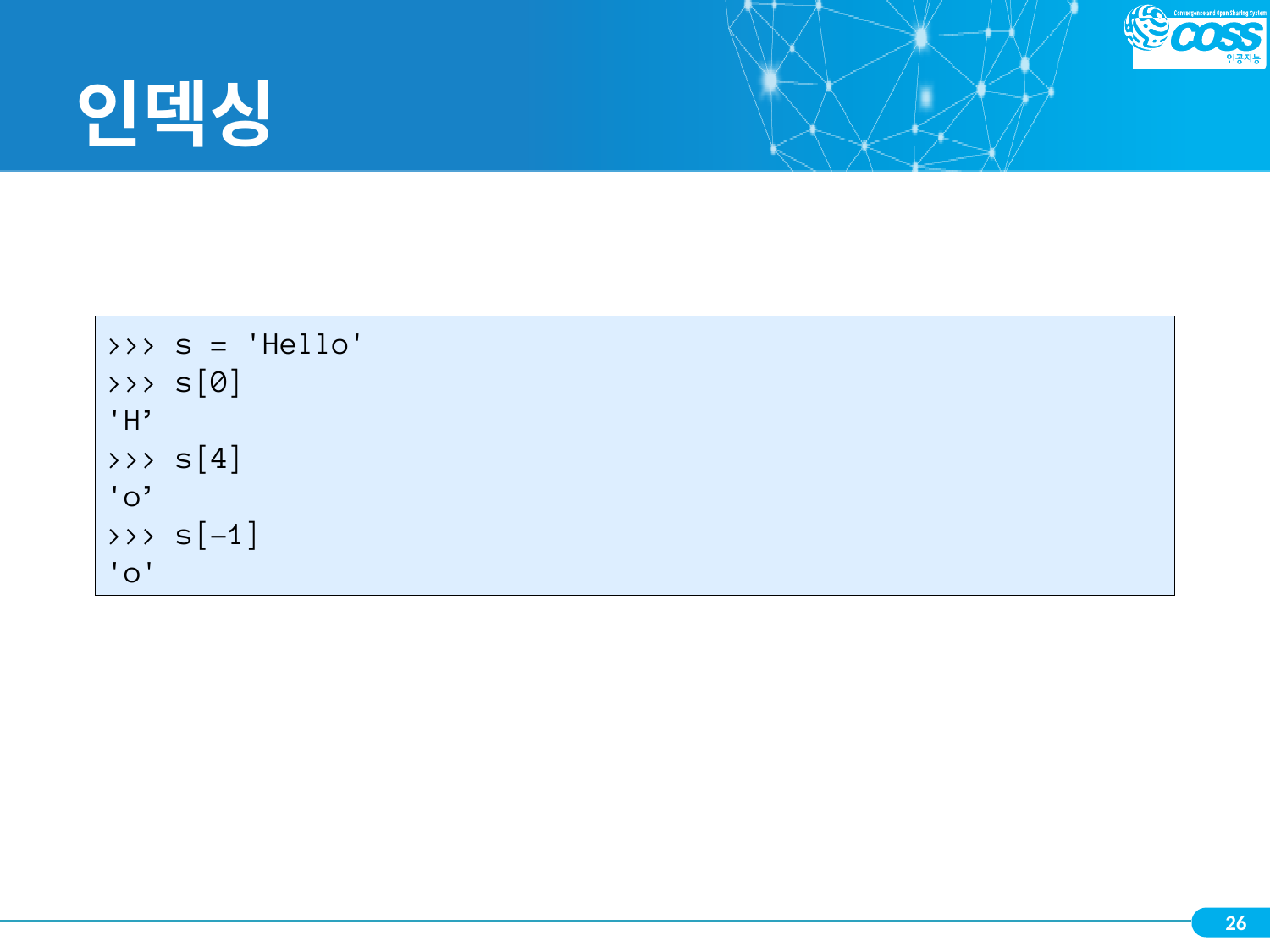

# 인덱싱

>>> s = 'Hello'
>>> s[0]
'H’
>>> s[4]
'o’
>>> s[-1]
'o'